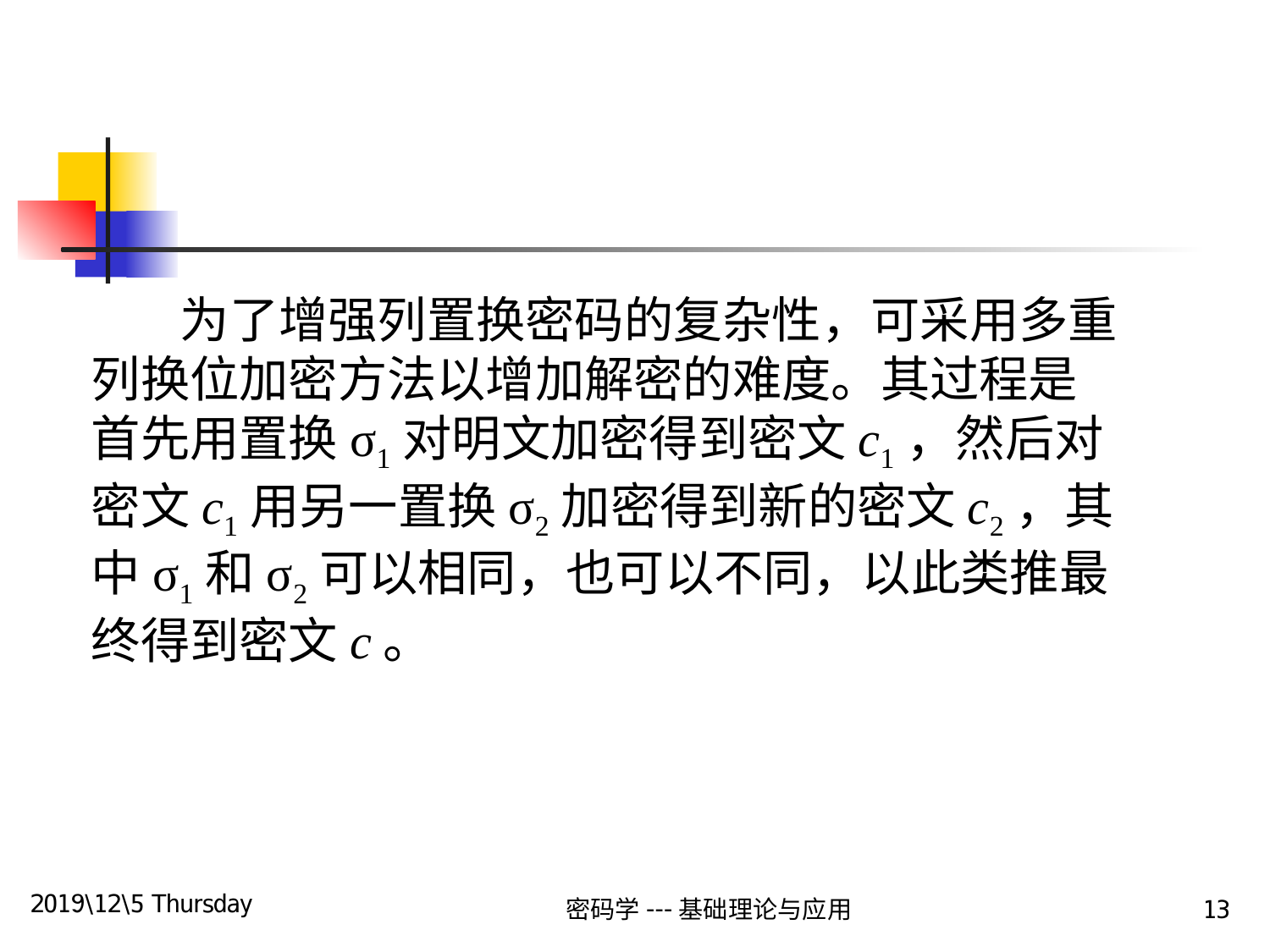

为了增强列置换密码的复杂性，可采用多重列换位加密方法以增加解密的难度。其过程是首先用置换σ1对明文加密得到密文c1，然后对密文c1用另一置换σ2加密得到新的密文c2，其中σ1和σ2可以相同，也可以不同，以此类推最终得到密文c。
密码学---基础理论与应用
13
2019\12\5 Thursday